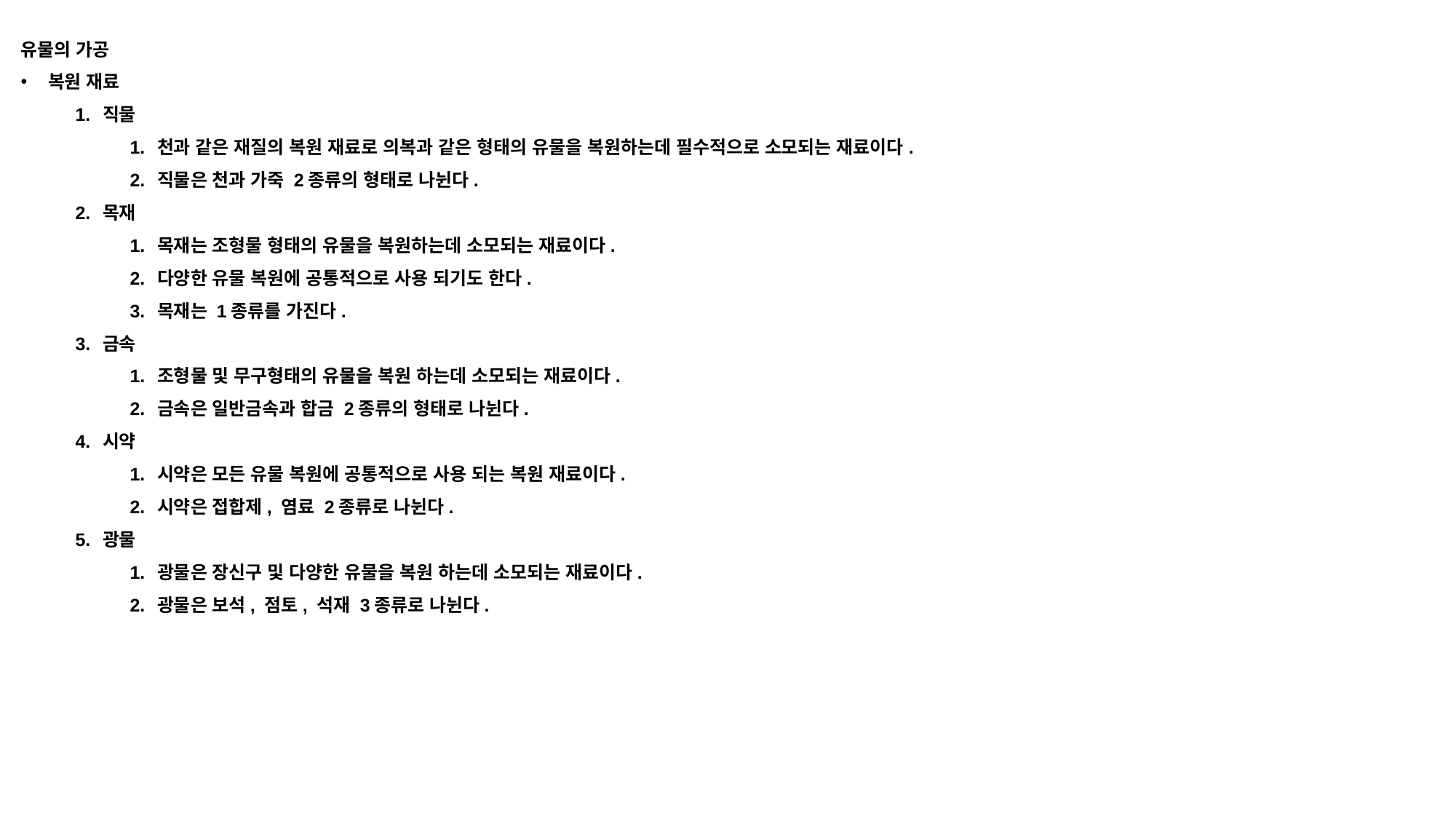

유물의 가공
복원 재료
직물
천과 같은 재질의 복원 재료로 의복과 같은 형태의 유물을 복원하는데 필수적으로 소모되는 재료이다.
직물은 천과 가죽 2종류의 형태로 나뉜다.
목재
목재는 조형물 형태의 유물을 복원하는데 소모되는 재료이다.
다양한 유물 복원에 공통적으로 사용 되기도 한다.
목재는 1종류를 가진다.
금속
조형물 및 무구형태의 유물을 복원 하는데 소모되는 재료이다.
금속은 일반금속과 합금 2종류의 형태로 나뉜다.
시약
시약은 모든 유물 복원에 공통적으로 사용 되는 복원 재료이다.
시약은 접합제, 염료 2종류로 나뉜다.
광물
광물은 장신구 및 다양한 유물을 복원 하는데 소모되는 재료이다.
광물은 보석, 점토, 석재 3종류로 나뉜다.